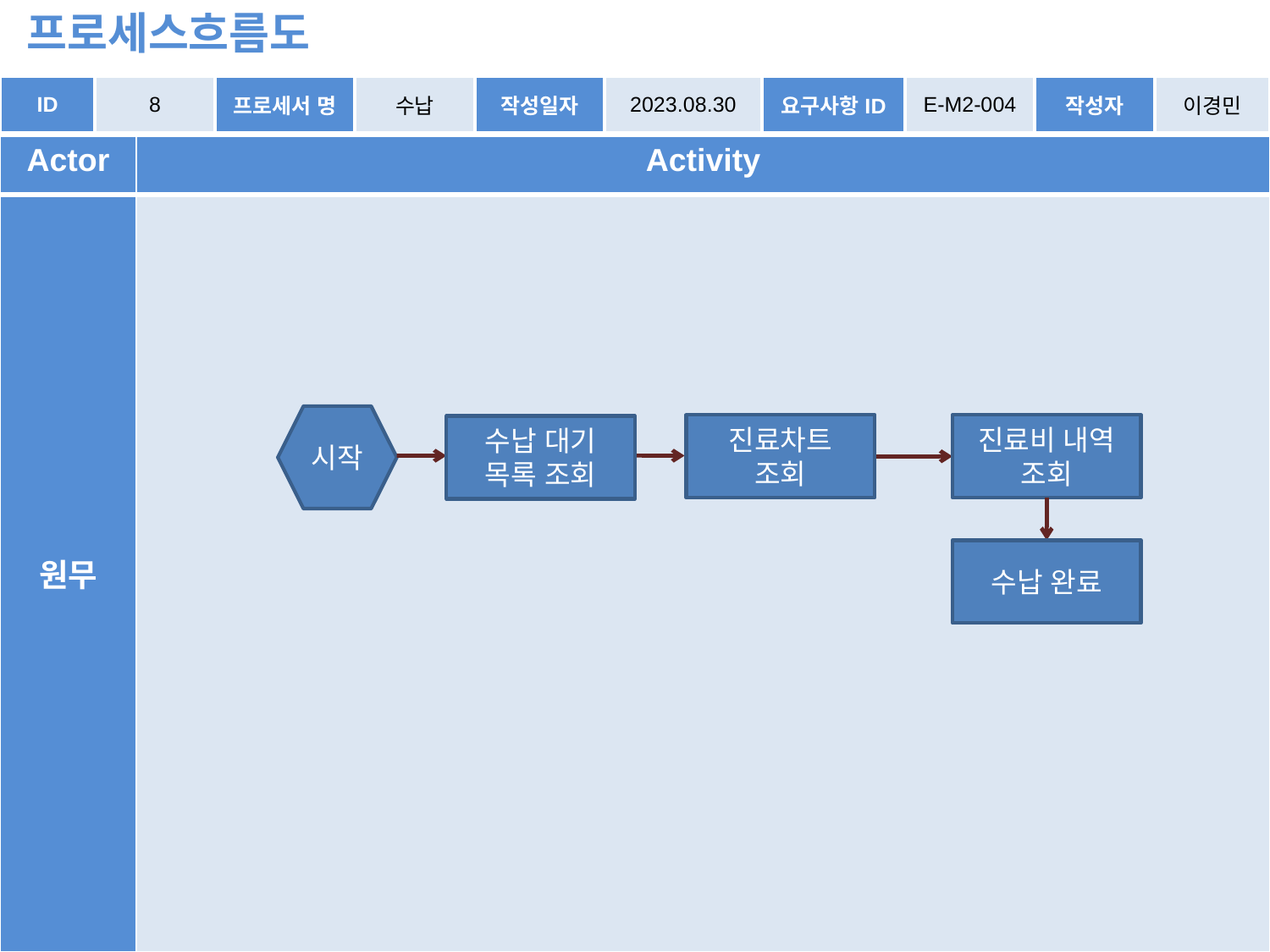

프로세스흐름도
| ID | 8 | 프로세서 명 | 수납 | 작성일자 | 2023.08.30 | 요구사항ID | E-M2-004 | 작성자 | 이경민 |
| --- | --- | --- | --- | --- | --- | --- | --- | --- | --- |
| Actor | Activity |
| --- | --- |
| 원무 |  |
시작
진료차트
조회
진료비 내역
조회
수납 대기
목록 조회
수납 완료